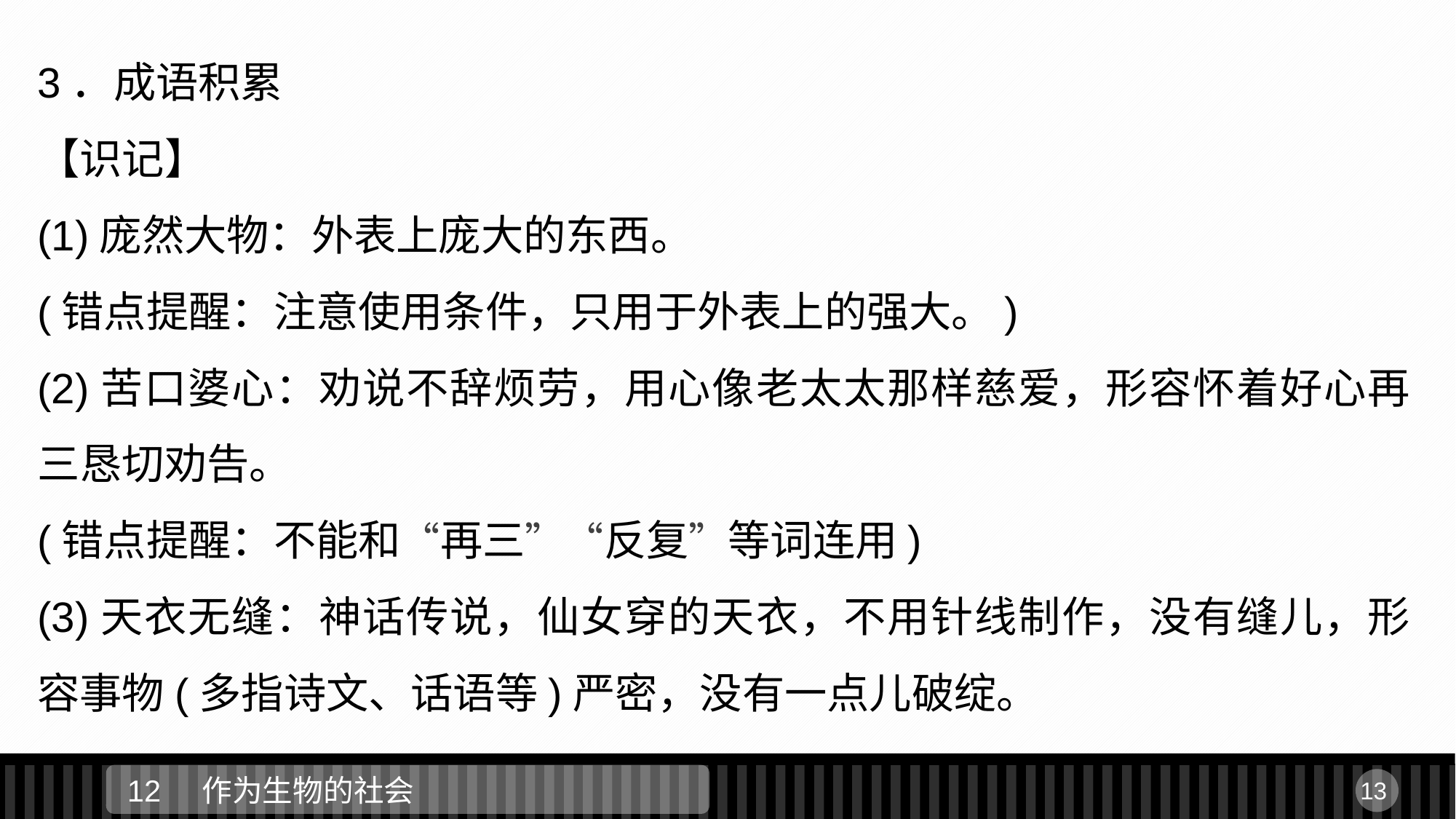

3．成语积累
【识记】
(1)庞然大物：外表上庞大的东西。
(错点提醒：注意使用条件，只用于外表上的强大。)
(2)苦口婆心：劝说不辞烦劳，用心像老太太那样慈爱，形容怀着好心再三恳切劝告。
(错点提醒：不能和“再三”“反复”等词连用)
(3)天衣无缝：神话传说，仙女穿的天衣，不用针线制作，没有缝儿，形容事物(多指诗文、话语等)严密，没有一点儿破绽。